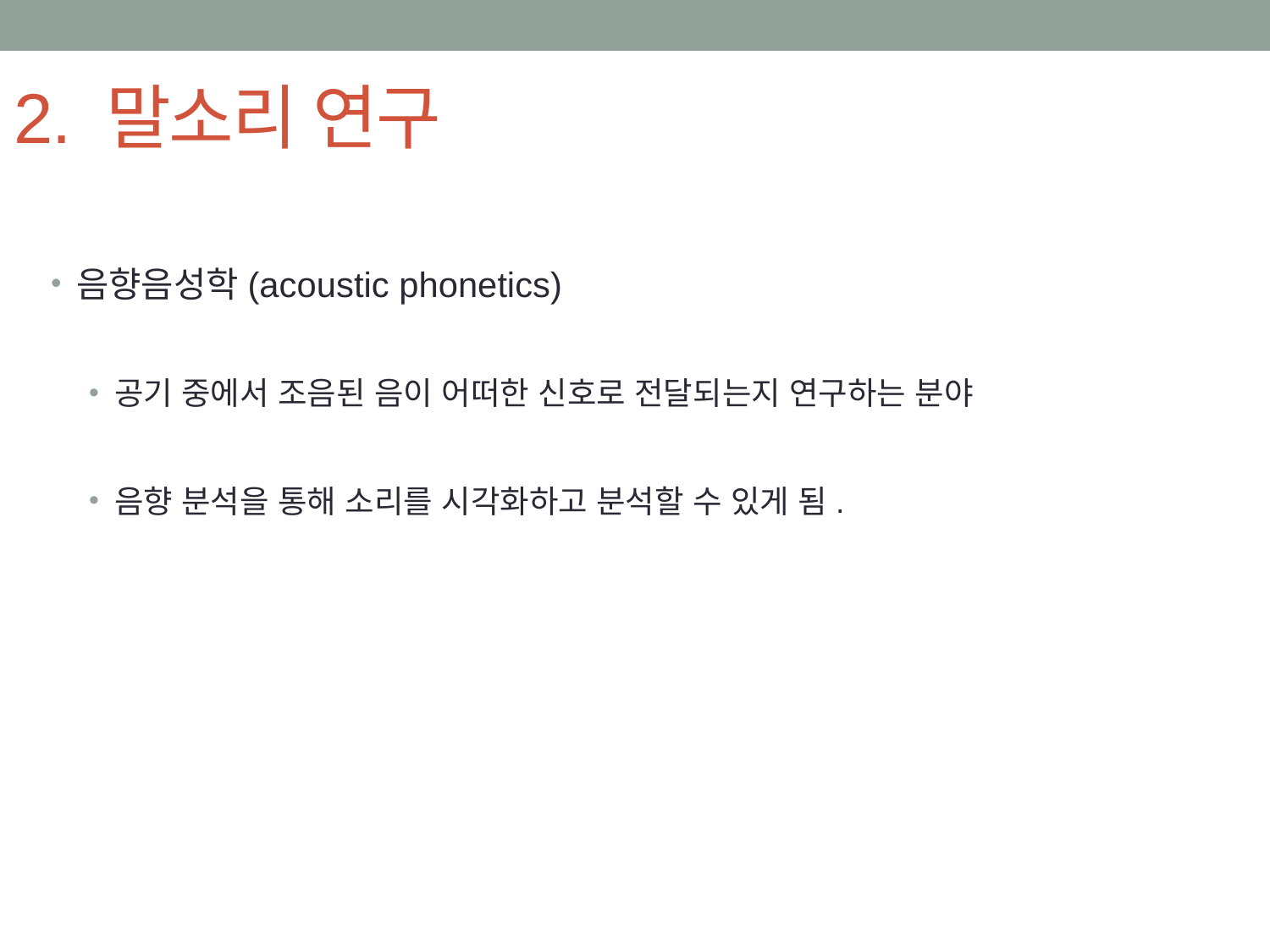

# 2. 말소리 연구

음향음성학(acoustic phonetics)

공기 중에서 조음된 음이 어떠한 신호로 전달되는지 연구하는 분야

음향 분석을 통해 소리를 시각화하고 분석할 수 있게 됨.